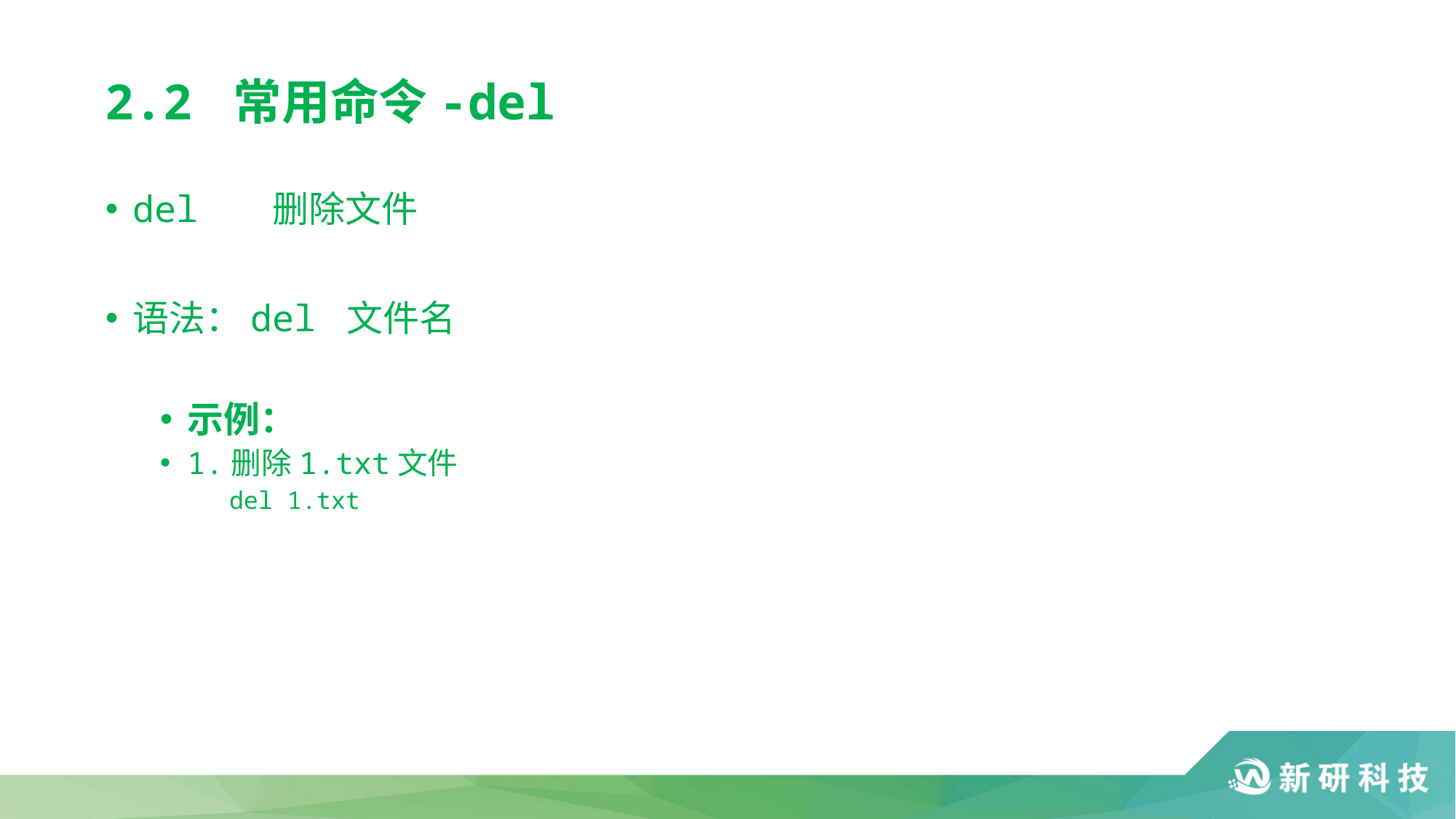

# 2.2 常用命令-del
del	 删除文件

语法：del 文件名

示例：
1.删除1.txt文件
 del 1.txt